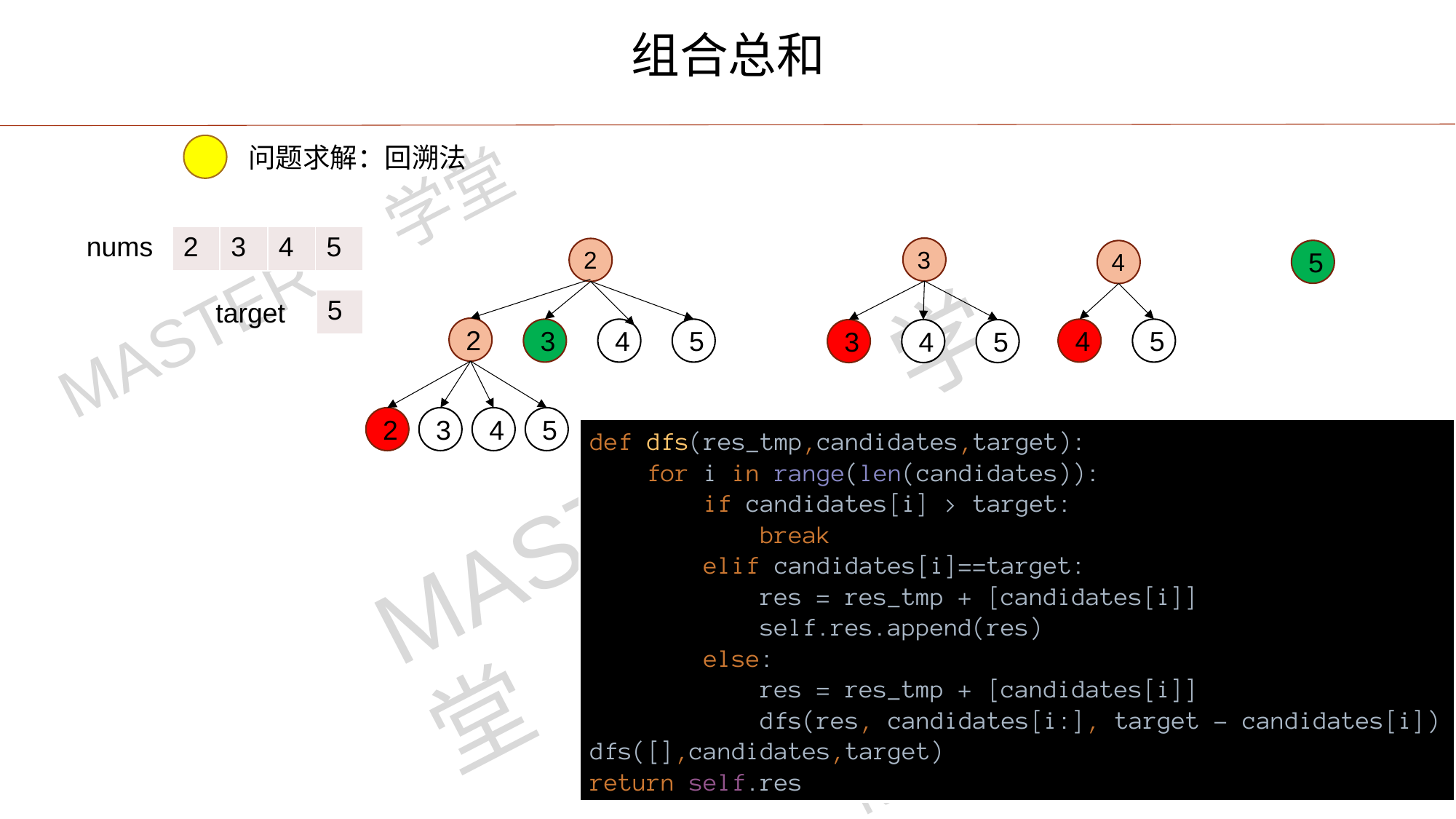

组合总和
问题求解：回溯法

nums
| 2 | 3 | 4 | 5 |
| --- | --- | --- | --- |

3
2
5

4
| 5 |
| --- |
target
2
3
4
5
4
5
3
4
5
2
3
4
5
def dfs(res_tmp,candidates,target):
    for i in range(len(candidates)):
        if candidates[i] > target:
            break
        elif candidates[i]==target:
            res = res_tmp + [candidates[i]]
            self.res.append(res)
        else:
            res = res_tmp + [candidates[i]]
            dfs(res, candidates[i:], target - candidates[i])
dfs([],candidates,target)
return self.res